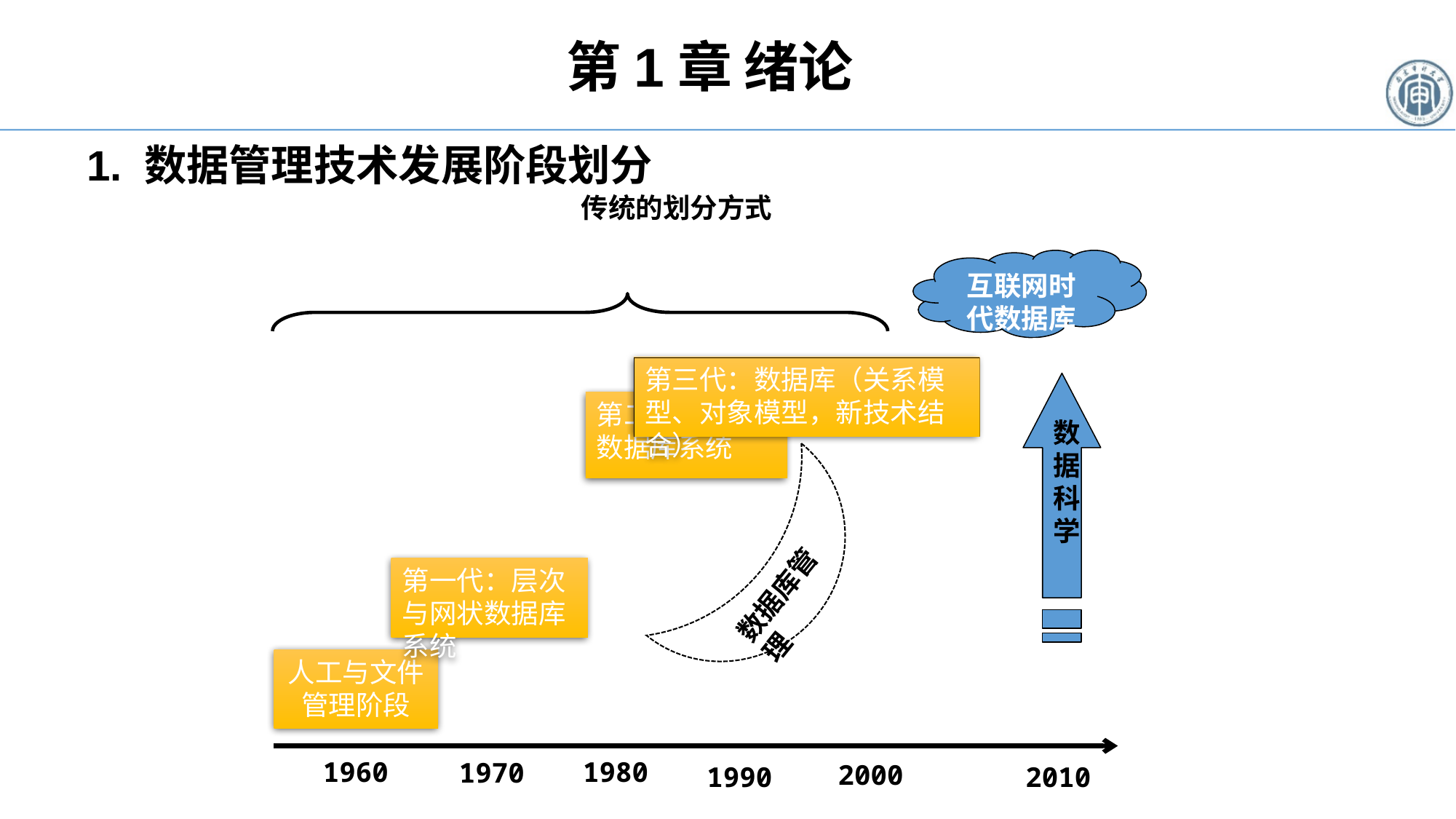

第1章 绪论
# 1. 数据管理技术发展阶段划分

传统的划分方式

互联网时代数据库技术
第三代：数据库（关系模型、对象模型，新技术结合）
数据科学

第一代：层次与网状数据库系统
人工与文件管理阶段
1960
1980
1970
2000
1990
2010
数据库管理
第二代：关系数据库系统
3